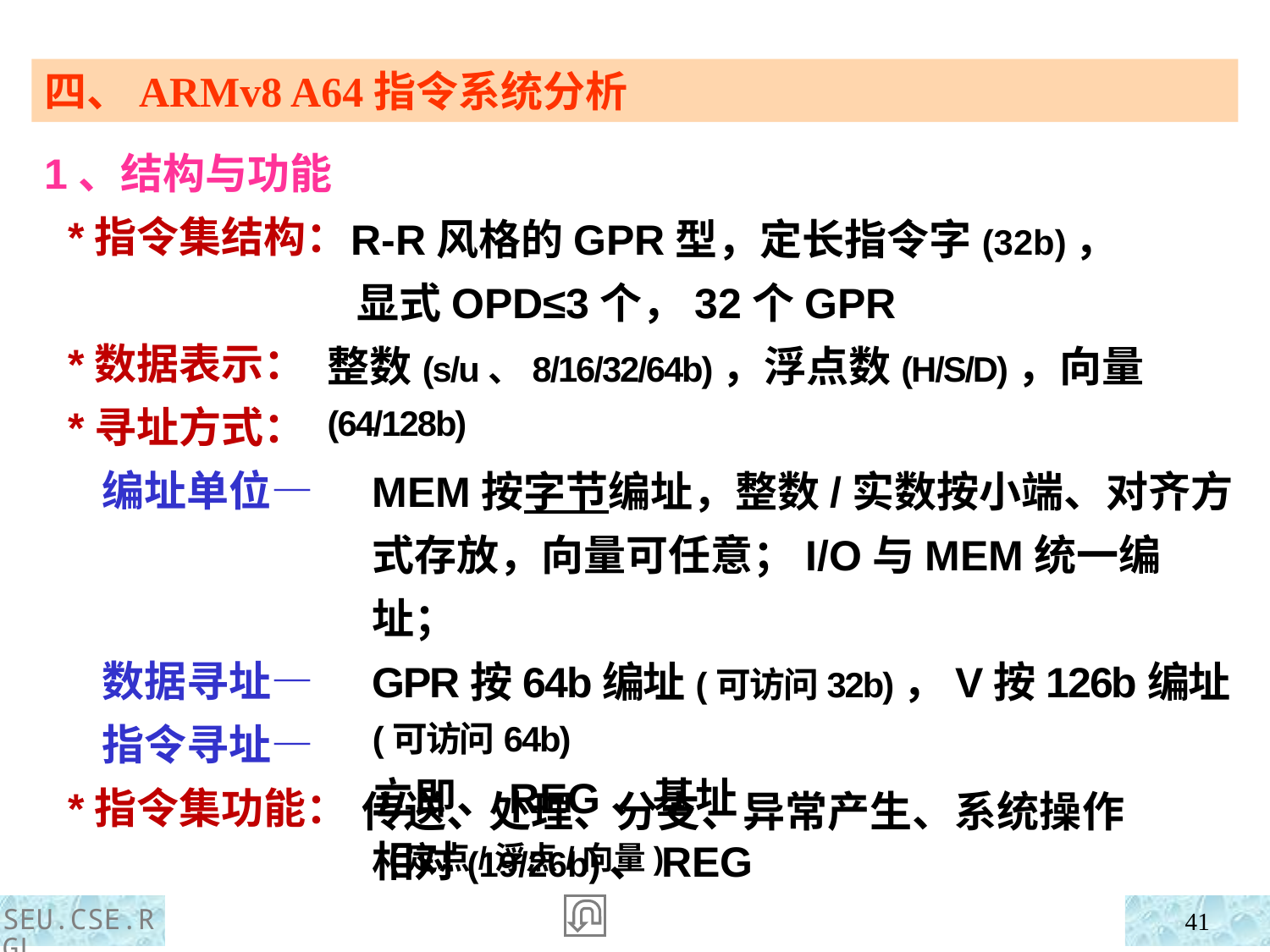

四、ARMv8 A64指令系统分析
1、结构与功能
  *指令集结构：

  *数据表示：
  *寻址方式：
     编址单位—

     数据寻址—
     指令寻址—
  *指令集功能：
  R-R风格的GPR型，定长指令字(32b)，
  显式OPD≤3个，32个GPR
整数(s/u、8/16/32/64b)，浮点数(H/S/D)，向量(64/128b)
MEM按字节编址，整数/实数按小端、对齐方式存放，向量可任意；I/O与MEM统一编址；
GPR按64b编址(可访问32b)，V按126b编址(可访问64b)
立即、REG、基址
相对(19/26b)、REG
传送、处理、分支、异常产生、系统操作
   (定点/浮点/向量)

SEU.CSE.RGL
41